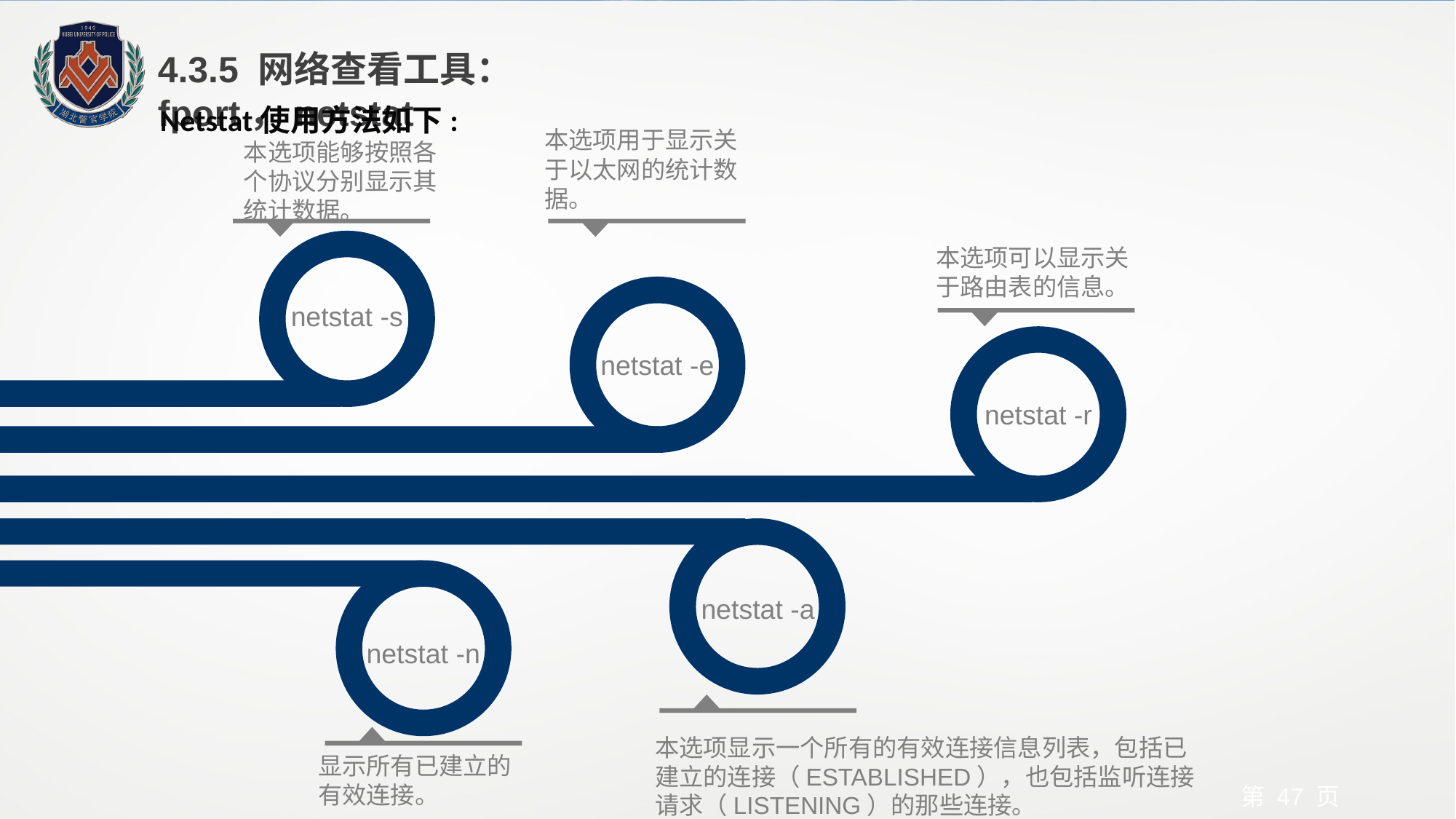

4.3.5 网络查看工具：fport，netstat
Netstat使用方法如下:
本选项用于显示关于以太网的统计数据。
本选项能够按照各个协议分别显示其统计数据。

netstat -s
本选项可以显示关于路由表的信息。

netstat -e

netstat -r

netstat -a

netstat -n

本选项显示一个所有的有效连接信息列表，包括已建立的连接（ESTABLISHED），也包括监听连接请求（LISTENING）的那些连接。

显示所有已建立的有效连接。